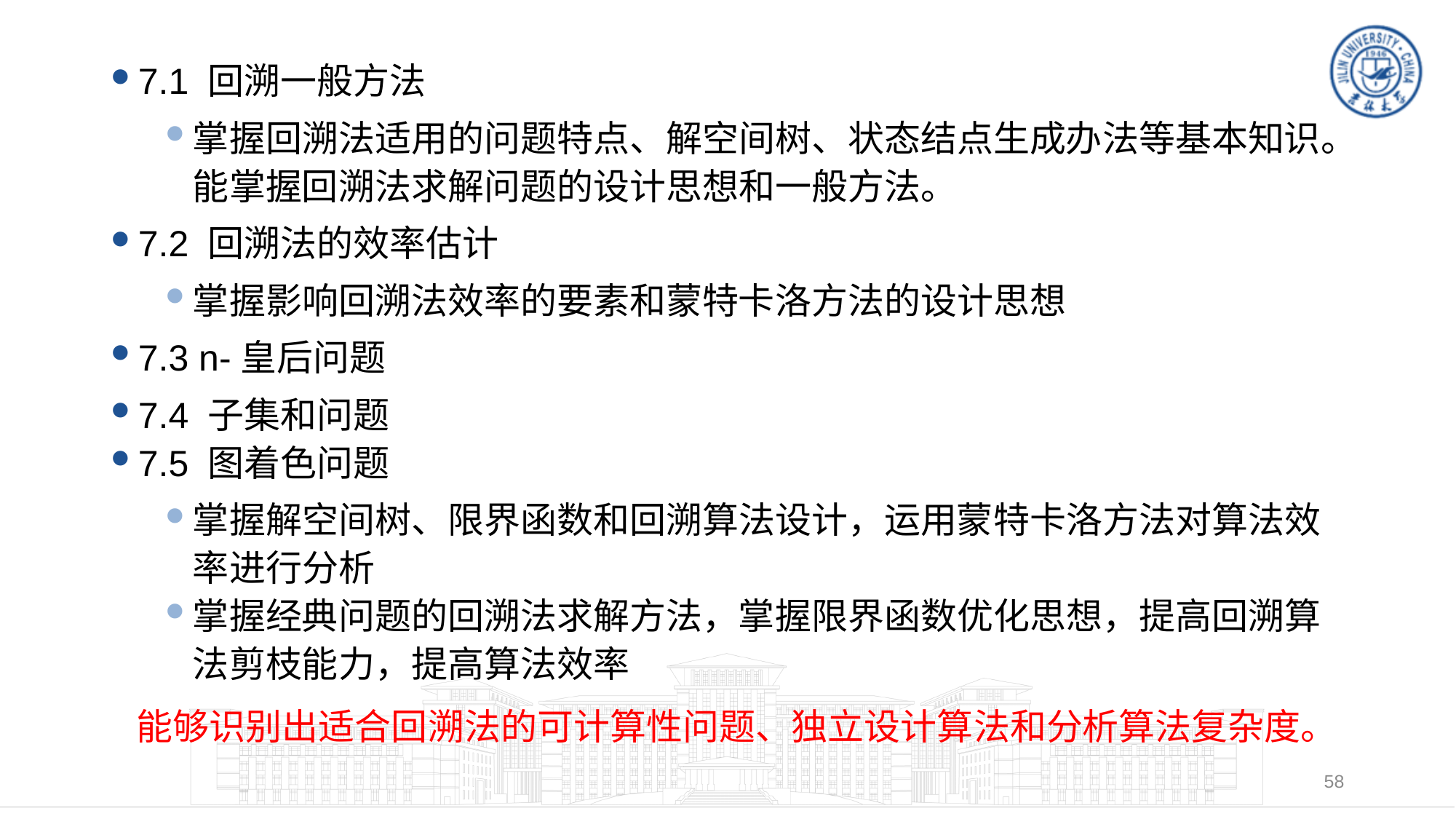

7.1 回溯一般方法
掌握回溯法适用的问题特点、解空间树、状态结点生成办法等基本知识。能掌握回溯法求解问题的设计思想和一般方法。
7.2 回溯法的效率估计
掌握影响回溯法效率的要素和蒙特卡洛方法的设计思想
7.3 n-皇后问题
7.4 子集和问题
7.5 图着色问题
掌握解空间树、限界函数和回溯算法设计，运用蒙特卡洛方法对算法效率进行分析
掌握经典问题的回溯法求解方法，掌握限界函数优化思想，提高回溯算法剪枝能力，提高算法效率

能够识别出适合回溯法的可计算性问题、独立设计算法和分析算法复杂度。
58